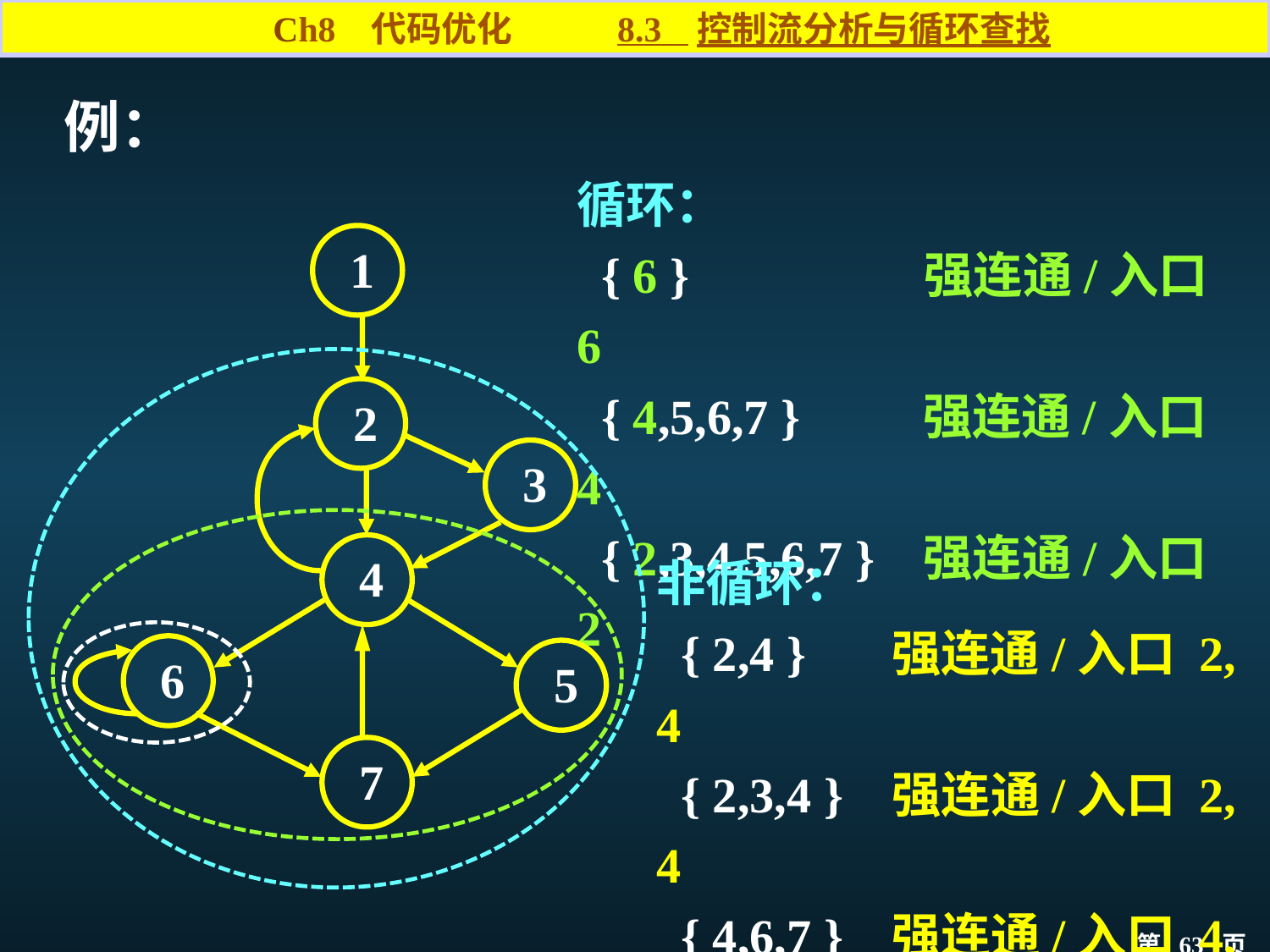

Ch8   代码优化            8.3   控制流分析与循环查找
例：
循环：
  { 6 }	                 强连通/入口6
  { 4,5,6,7 }         强连通/入口4
  { 2,3,4,5,6,7 }   强连通/入口2
1

2

3

4

6
5

7

非循环：
  { 2,4 }      强连通/入口 2, 4
  { 2,3,4 }   强连通/入口 2, 4
  { 4,6,7 }   强连通/入口 4, 7